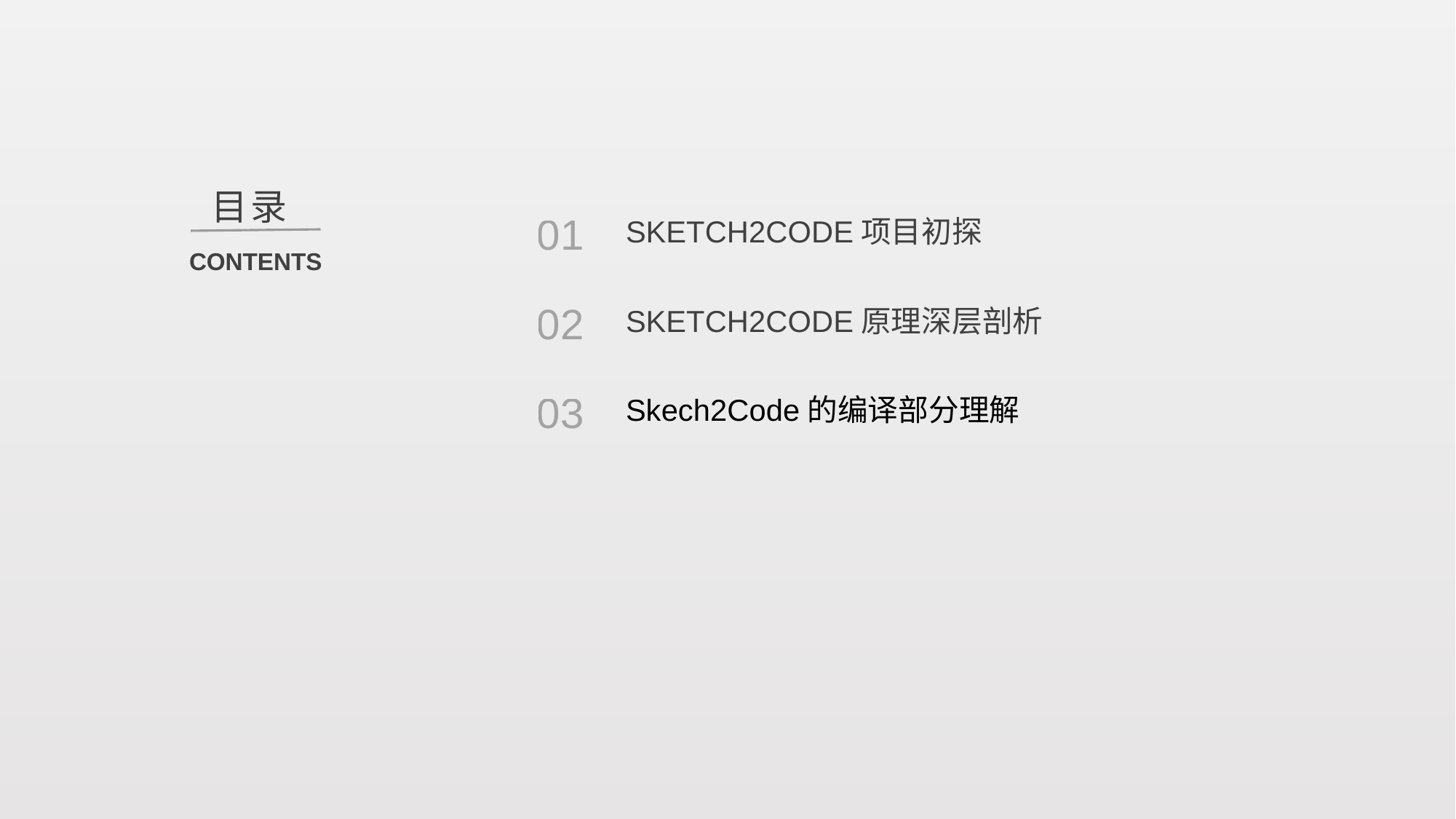

目录
01
SKETCH2CODE项目初探
CONTENTS
02
SKETCH2CODE原理深层剖析
03
Skech2Code的编译部分理解